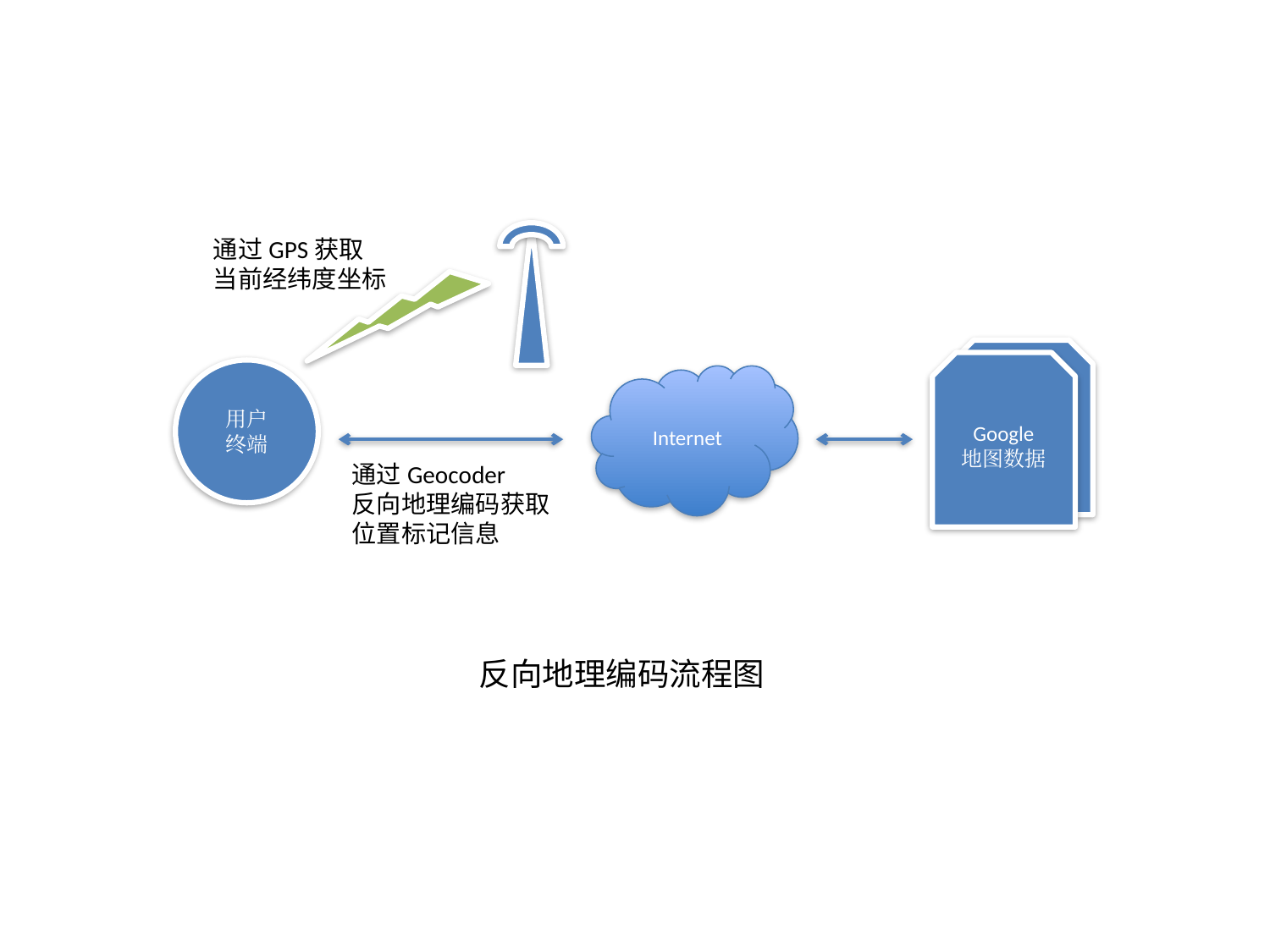

通过GPS获取
当前经纬度坐标
Google
地图数据
Google
地图数据
用户
终端
Internet
通过Geocoder
反向地理编码获取
位置标记信息
反向地理编码流程图